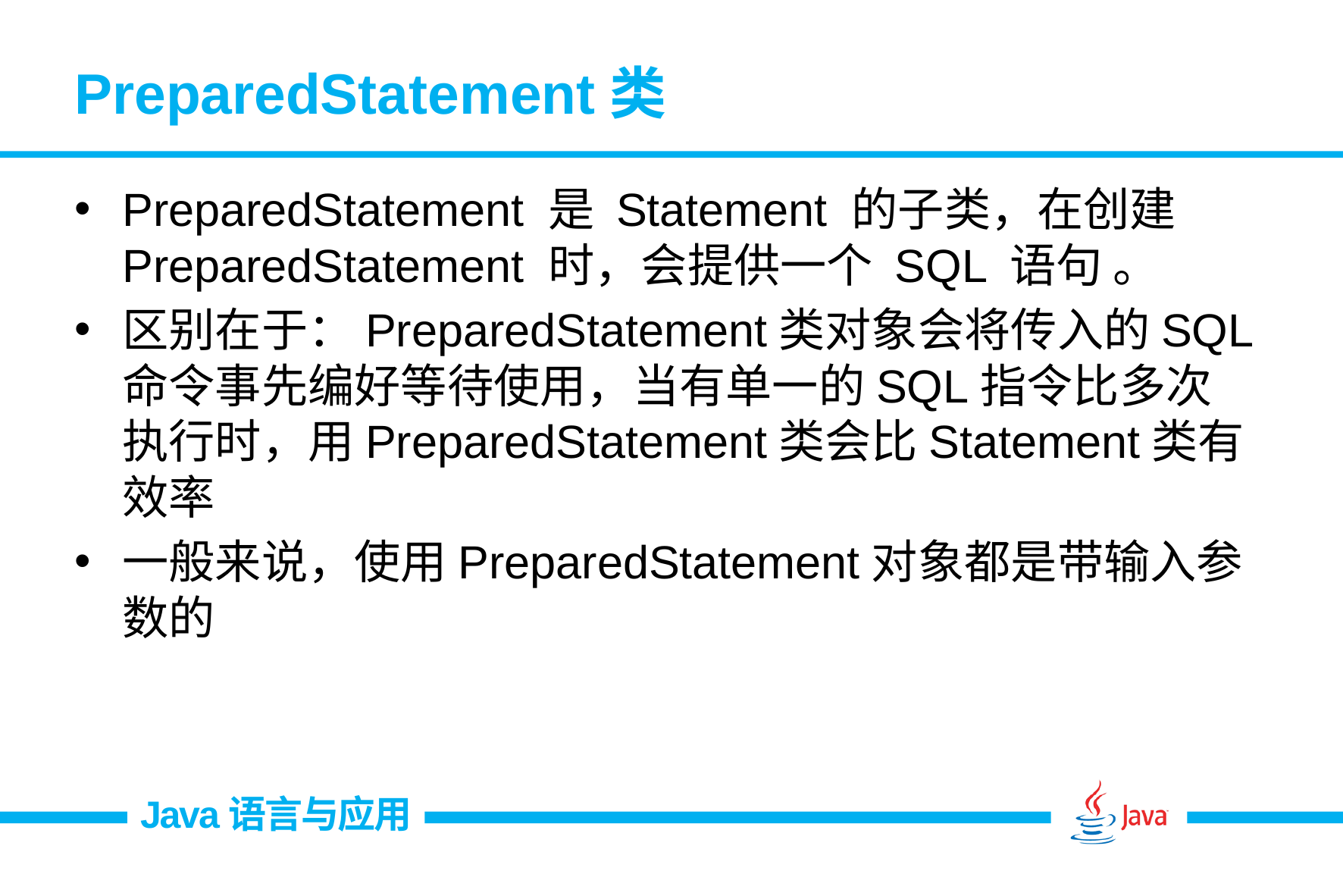

# PreparedStatement类
PreparedStatement 是 Statement 的子类，在创建 PreparedStatement 时，会提供一个 SQL 语句 。
区别在于：PreparedStatement类对象会将传入的SQL命令事先编好等待使用，当有单一的SQL指令比多次执行时，用PreparedStatement类会比Statement类有效率
一般来说，使用PreparedStatement对象都是带输入参数的